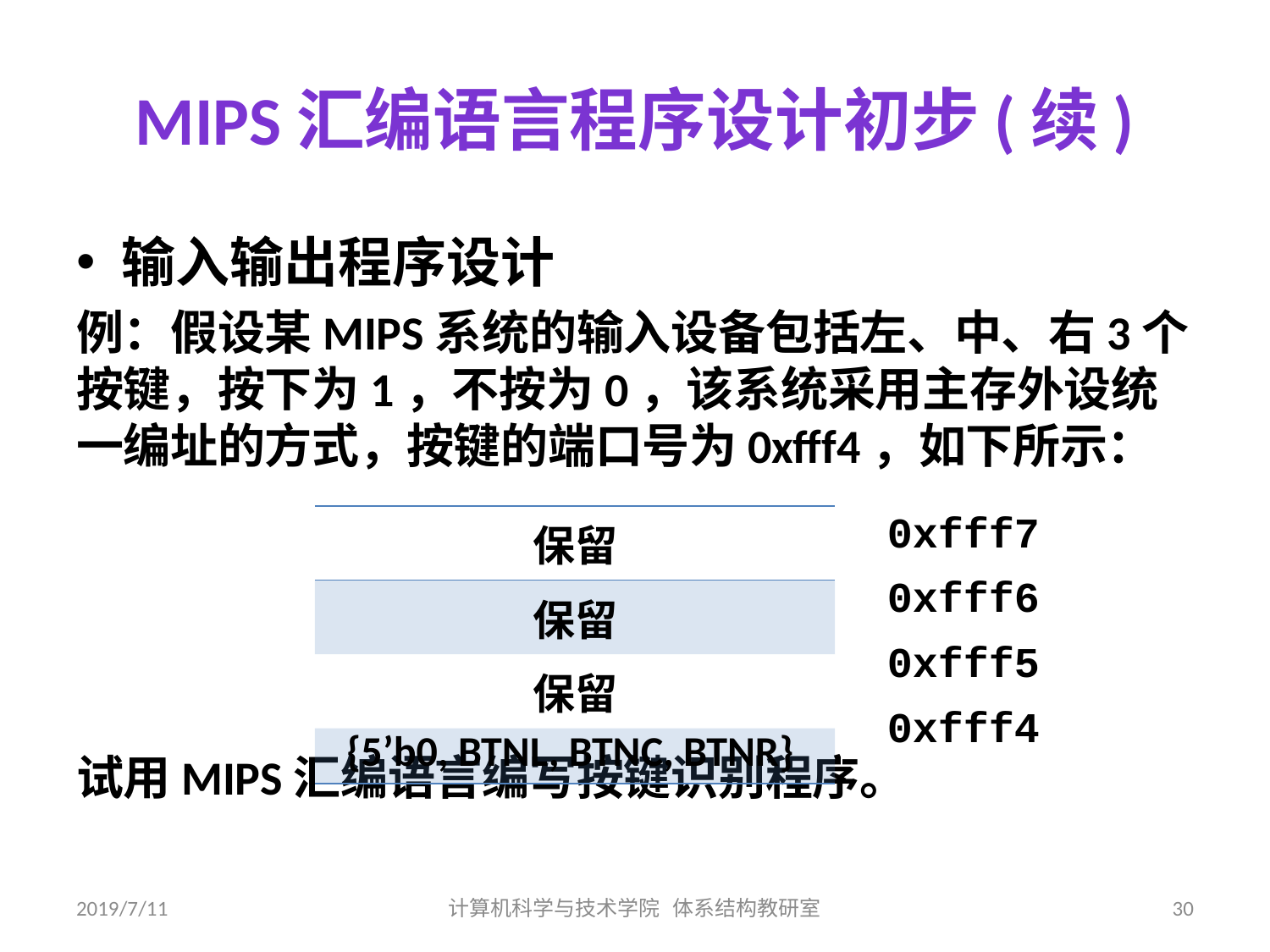

# MIPS汇编语言程序设计初步(续)
输入输出程序设计
例：假设某MIPS系统的输入设备包括左、中、右3个按键，按下为1，不按为0，该系统采用主存外设统一编址的方式，按键的端口号为0xfff4，如下所示：

试用MIPS汇编语言编写按键识别程序。
| 保留 |
| --- |
| 保留 |
| 保留 |
| {5’b0, btnL, btnC, btnR} |
| 0xfff7 |
| --- |
| 0xfff6 |
| 0xfff5 |
| 0xfff4 |
2019/7/11
计算机科学与技术学院  体系结构教研室
30